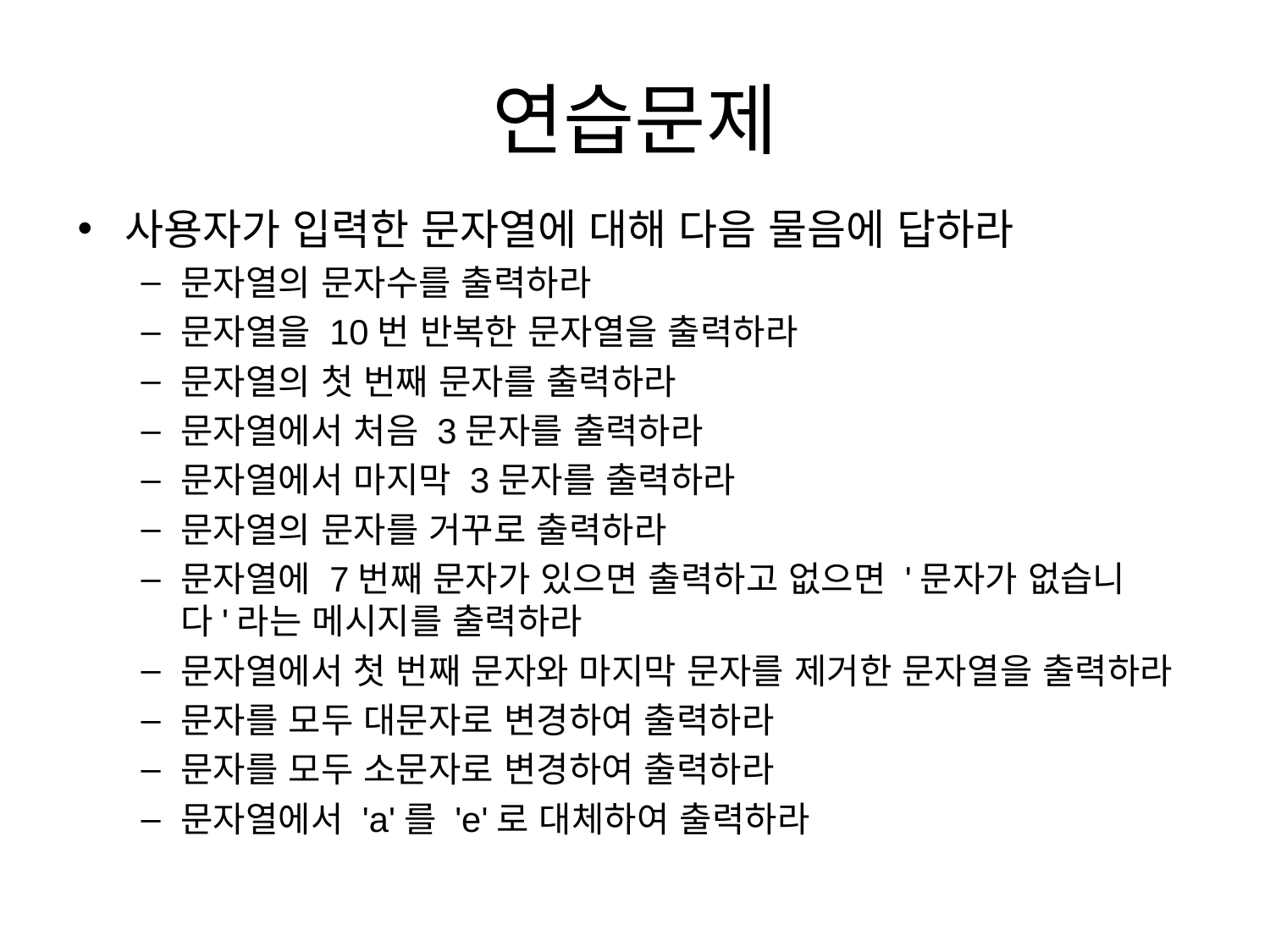

# 연습문제
사용자가 입력한 문자열에 대해 다음 물음에 답하라
문자열의 문자수를 출력하라
문자열을 10번 반복한 문자열을 출력하라
문자열의 첫 번째 문자를 출력하라
문자열에서 처음 3문자를 출력하라
문자열에서 마지막 3문자를 출력하라
문자열의 문자를 거꾸로 출력하라
문자열에 7번째 문자가 있으면 출력하고 없으면 '문자가 없습니다'라는 메시지를 출력하라
문자열에서 첫 번째 문자와 마지막 문자를 제거한 문자열을 출력하라
문자를 모두 대문자로 변경하여 출력하라
문자를 모두 소문자로 변경하여 출력하라
문자열에서 'a'를 'e'로 대체하여 출력하라